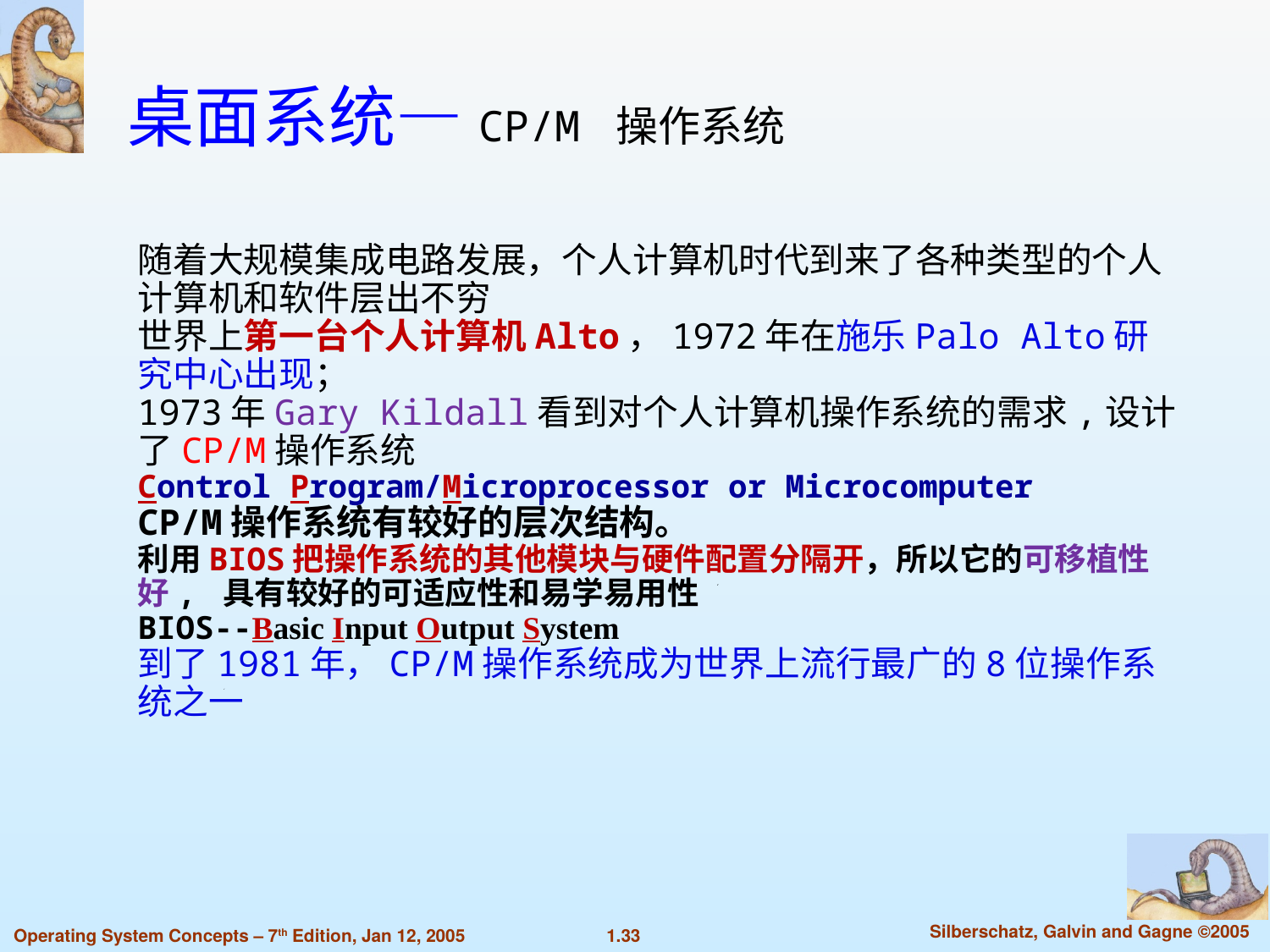

桌面系统—CP/M 操作系统
随着大规模集成电路发展，个人计算机时代到来了各种类型的个人计算机和软件层出不穷
世界上第一台个人计算机Alto，1972年在施乐Palo Alto研究中心出现；
1973年Gary Kildall看到对个人计算机操作系统的需求,设计了CP/M操作系统
Control Program/Microprocessor or Microcomputer
CP/M操作系统有较好的层次结构。
利用BIOS把操作系统的其他模块与硬件配置分隔开，所以它的可移植性好, 具有较好的可适应性和易学易用性
BIOS--Basic Input Output System
到了1981年，CP/M操作系统成为世界上流行最广的8位操作系统之一